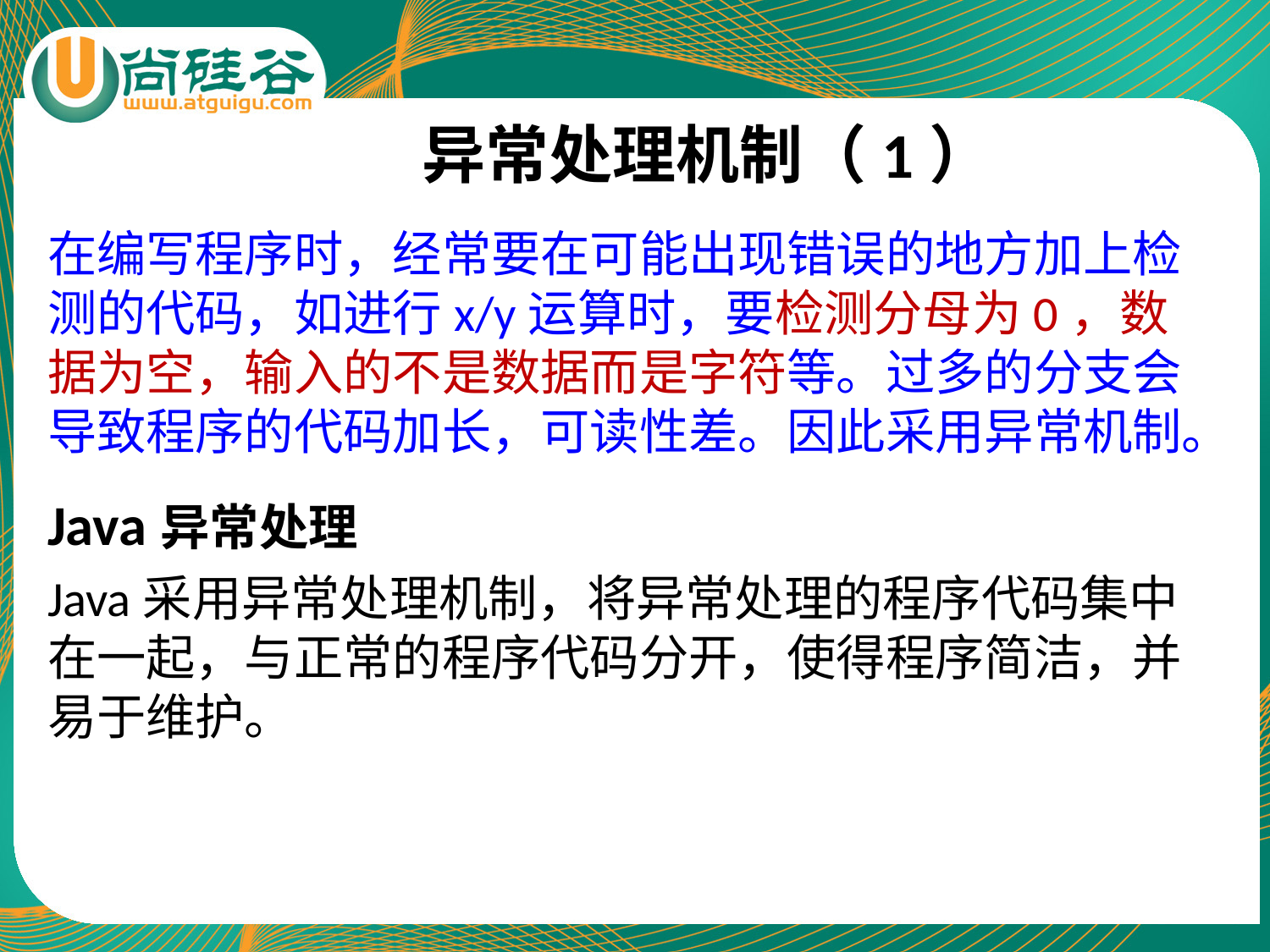

# 异常处理机制（1）
在编写程序时，经常要在可能出现错误的地方加上检测的代码，如进行x/y运算时，要检测分母为0，数据为空，输入的不是数据而是字符等。过多的分支会导致程序的代码加长，可读性差。因此采用异常机制。

Java异常处理
Java采用异常处理机制，将异常处理的程序代码集中在一起，与正常的程序代码分开，使得程序简洁，并易于维护。